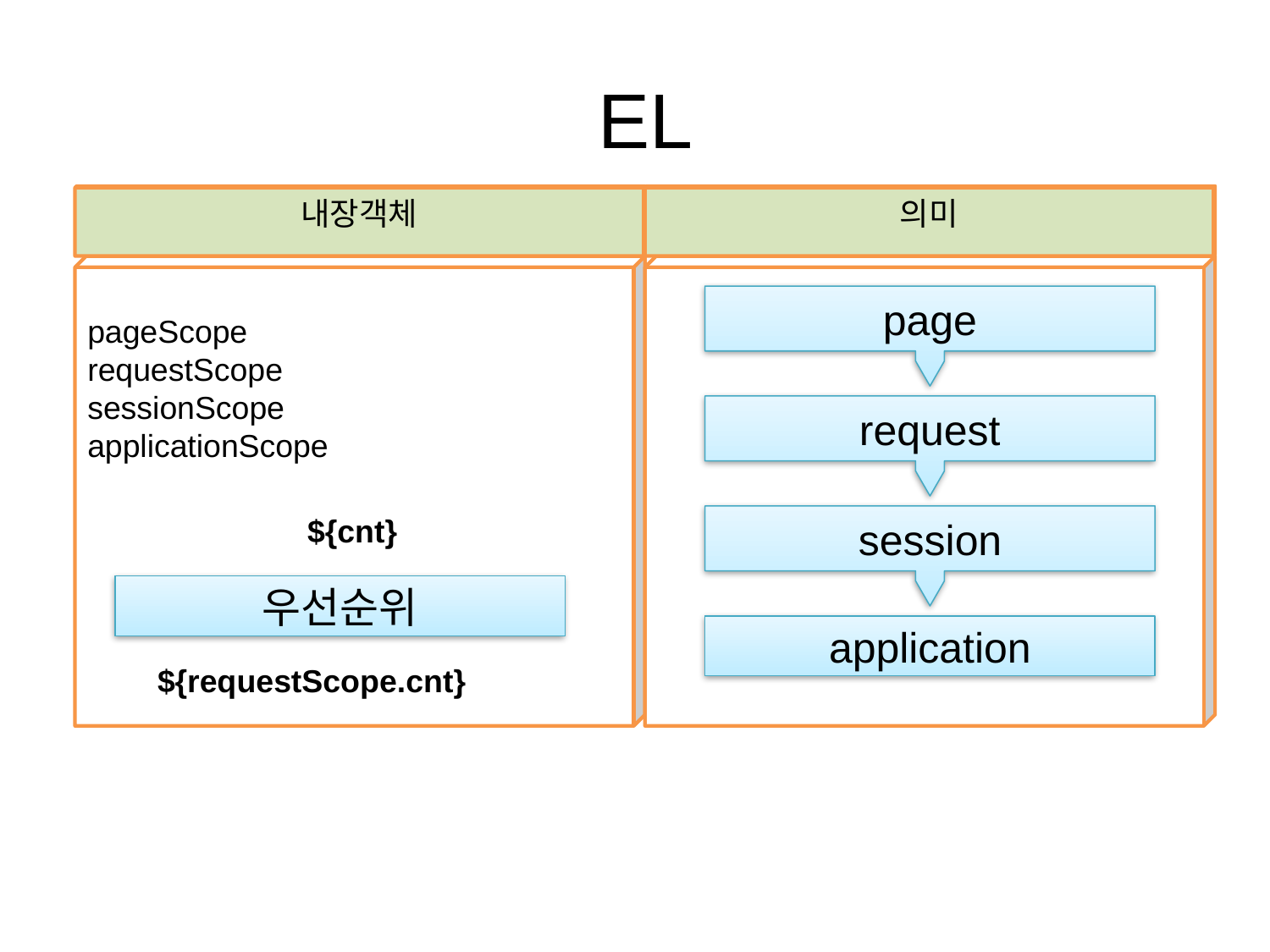

# EL
내장객체
의미

pageScope
requestScope
sessionScope
applicationScope

page
request
${cnt}
session
우선순위
application
${requestScope.cnt}